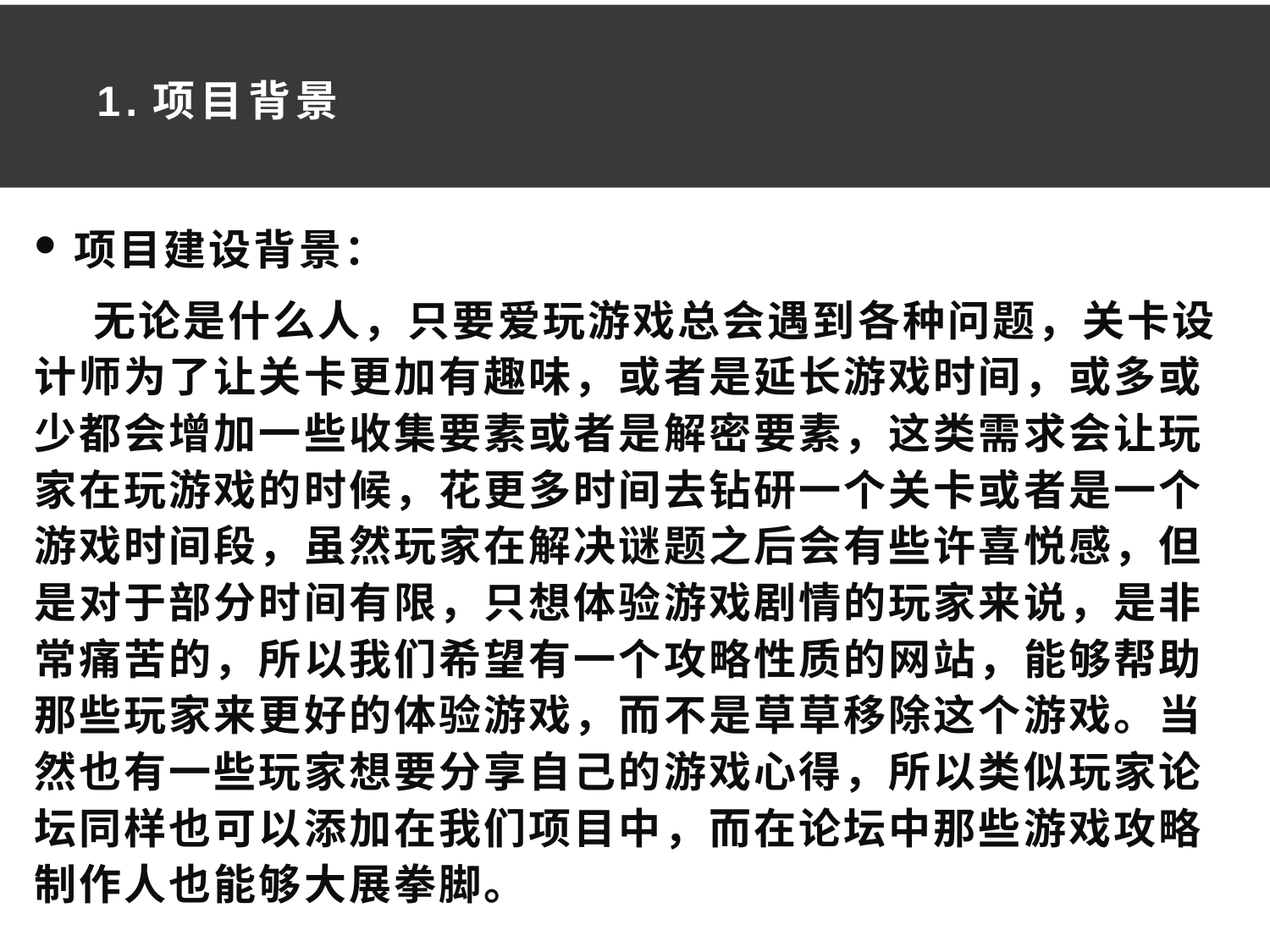

1.项目背景
项目建设背景：
    无论是什么人，只要爱玩游戏总会遇到各种问题，关卡设计师为了让关卡更加有趣味，或者是延长游戏时间，或多或少都会增加一些收集要素或者是解密要素，这类需求会让玩家在玩游戏的时候，花更多时间去钻研一个关卡或者是一个游戏时间段，虽然玩家在解决谜题之后会有些许喜悦感，但是对于部分时间有限，只想体验游戏剧情的玩家来说，是非常痛苦的，所以我们希望有一个攻略性质的网站，能够帮助那些玩家来更好的体验游戏，而不是草草移除这个游戏。当然也有一些玩家想要分享自己的游戏心得，所以类似玩家论坛同样也可以添加在我们项目中，而在论坛中那些游戏攻略制作人也能够大展拳脚。